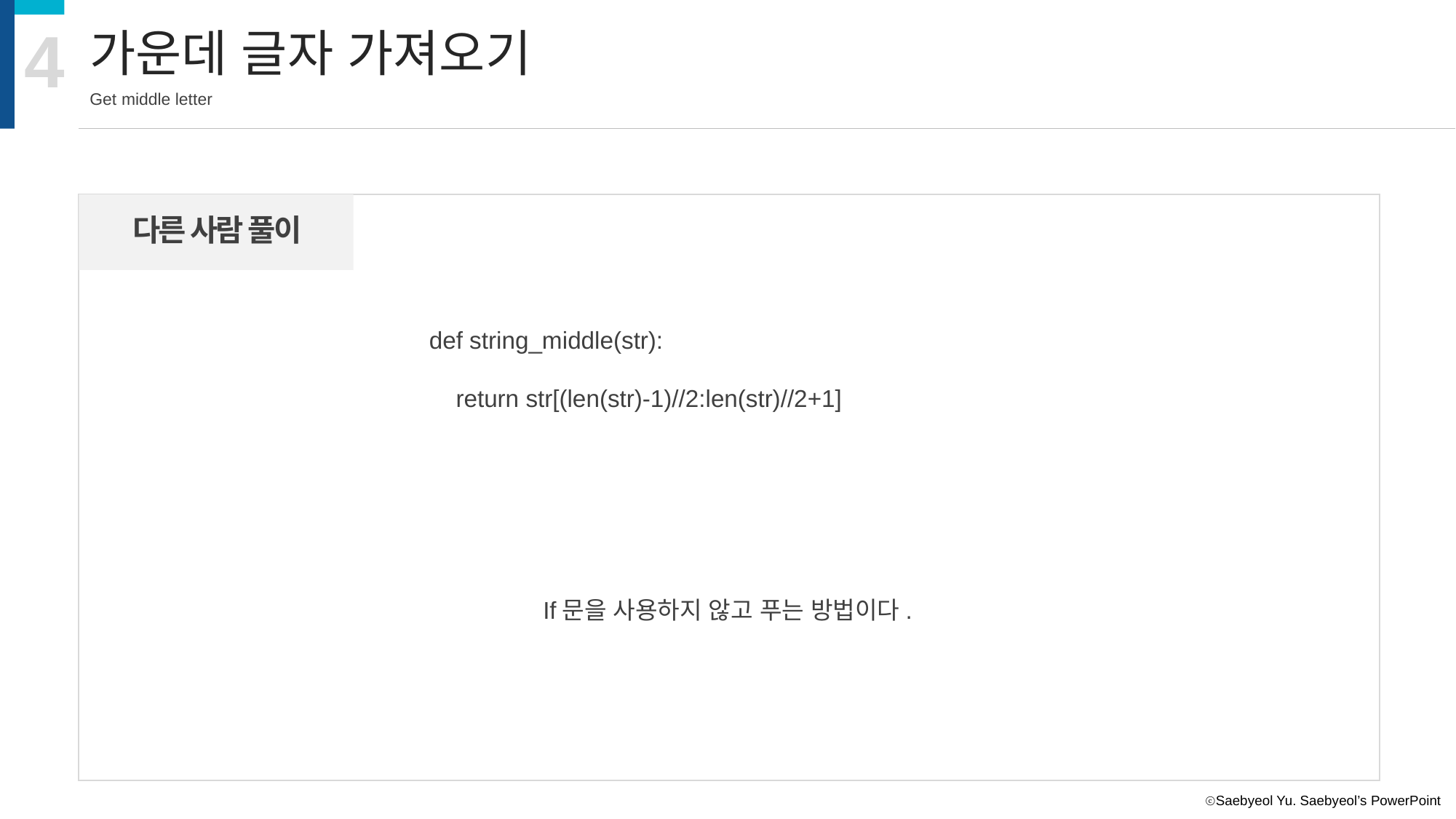

4
가운데 글자 가져오기
Get middle letter

다른 사람 풀이
def string_middle(str):

    return str[(len(str)-1)//2:len(str)//2+1]
If문을 사용하지 않고 푸는 방법이다.